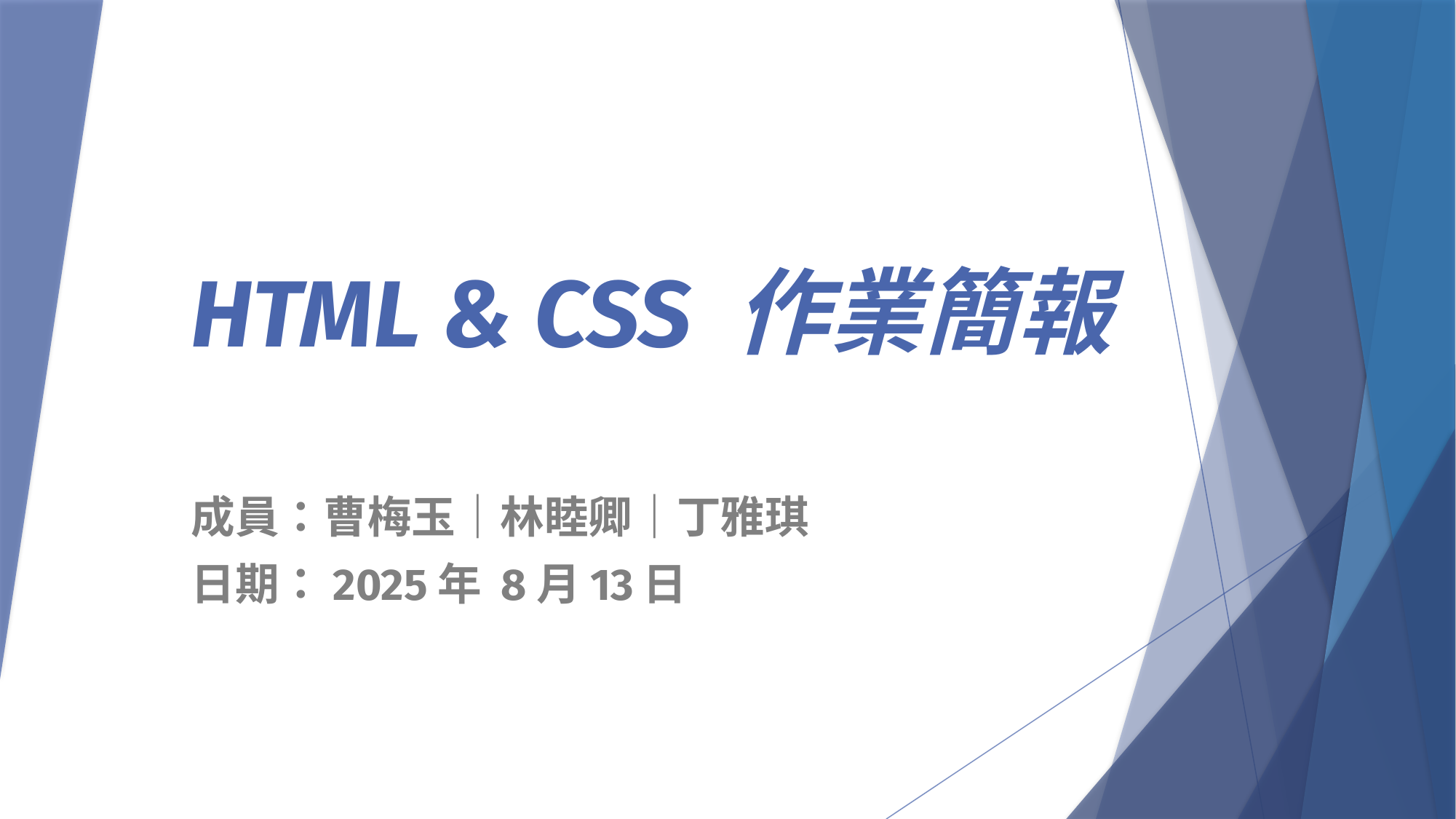

# HTML & CSS 作業簡報
成員：曹梅玉｜林睦卿｜丁雅琪
日期：2025年 8月13日